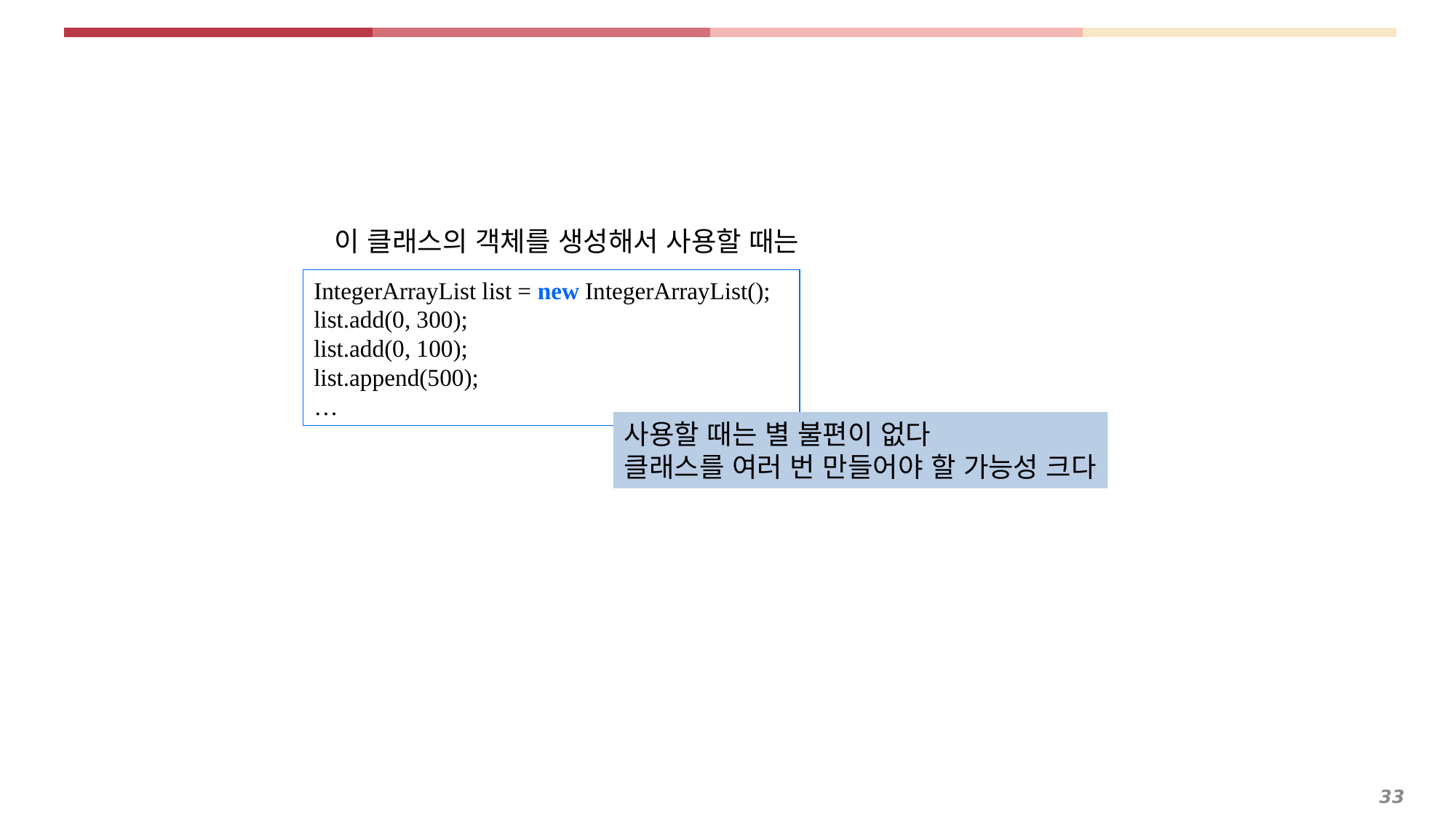

이 클래스의 객체를 생성해서 사용할 때는
IntegerArrayList list = new IntegerArrayList();
list.add(0, 300);
list.add(0, 100);
list.append(500);
…
사용할 때는 별 불편이 없다
클래스를 여러 번 만들어야 할 가능성 크다